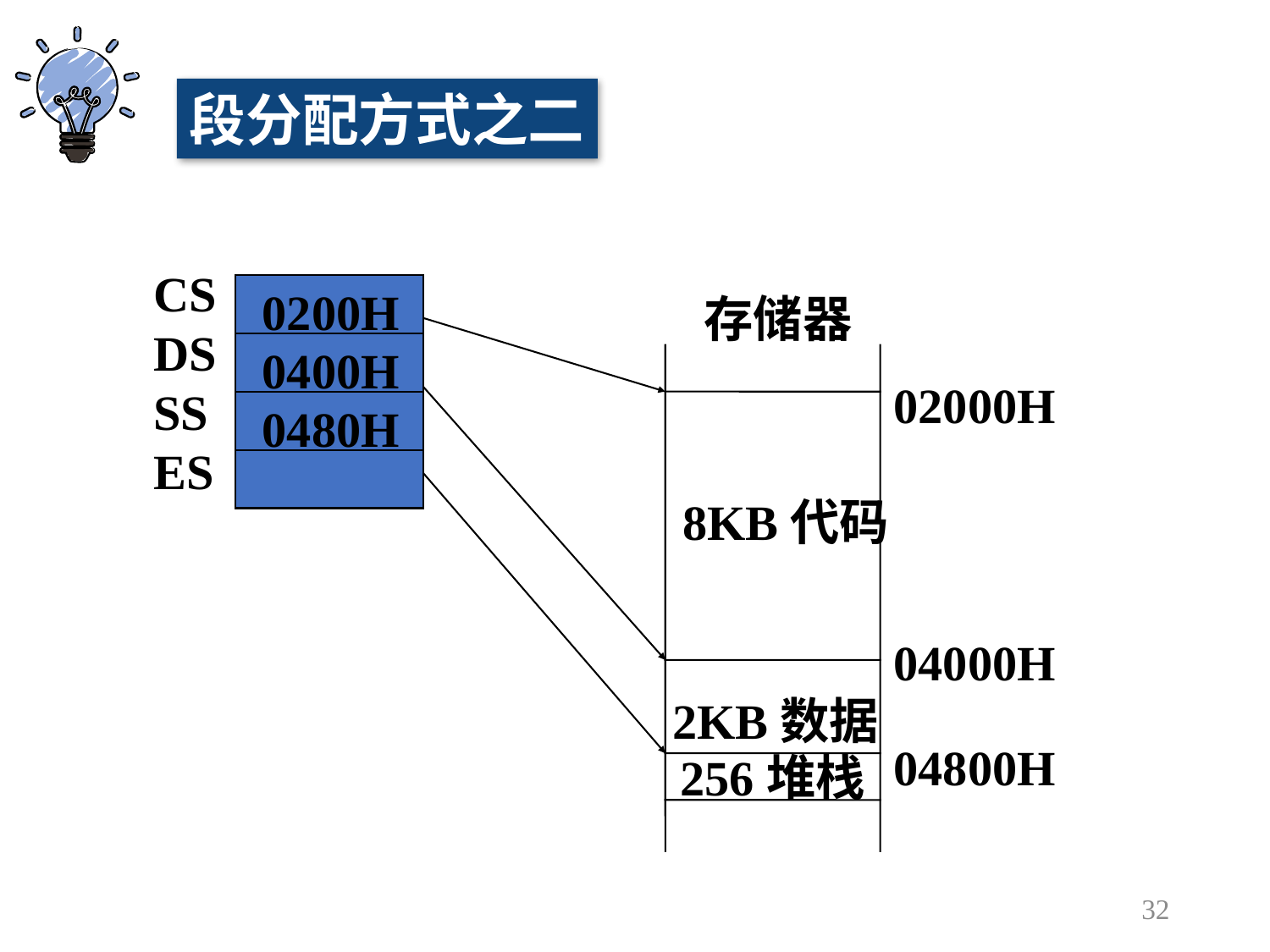

段分配方式之二
CS
DS
SS
ES

0200H
 存储器

0400H

02000H

0480H

 8KB代码
04000H

 2KB数据
04800H
 256堆栈

32